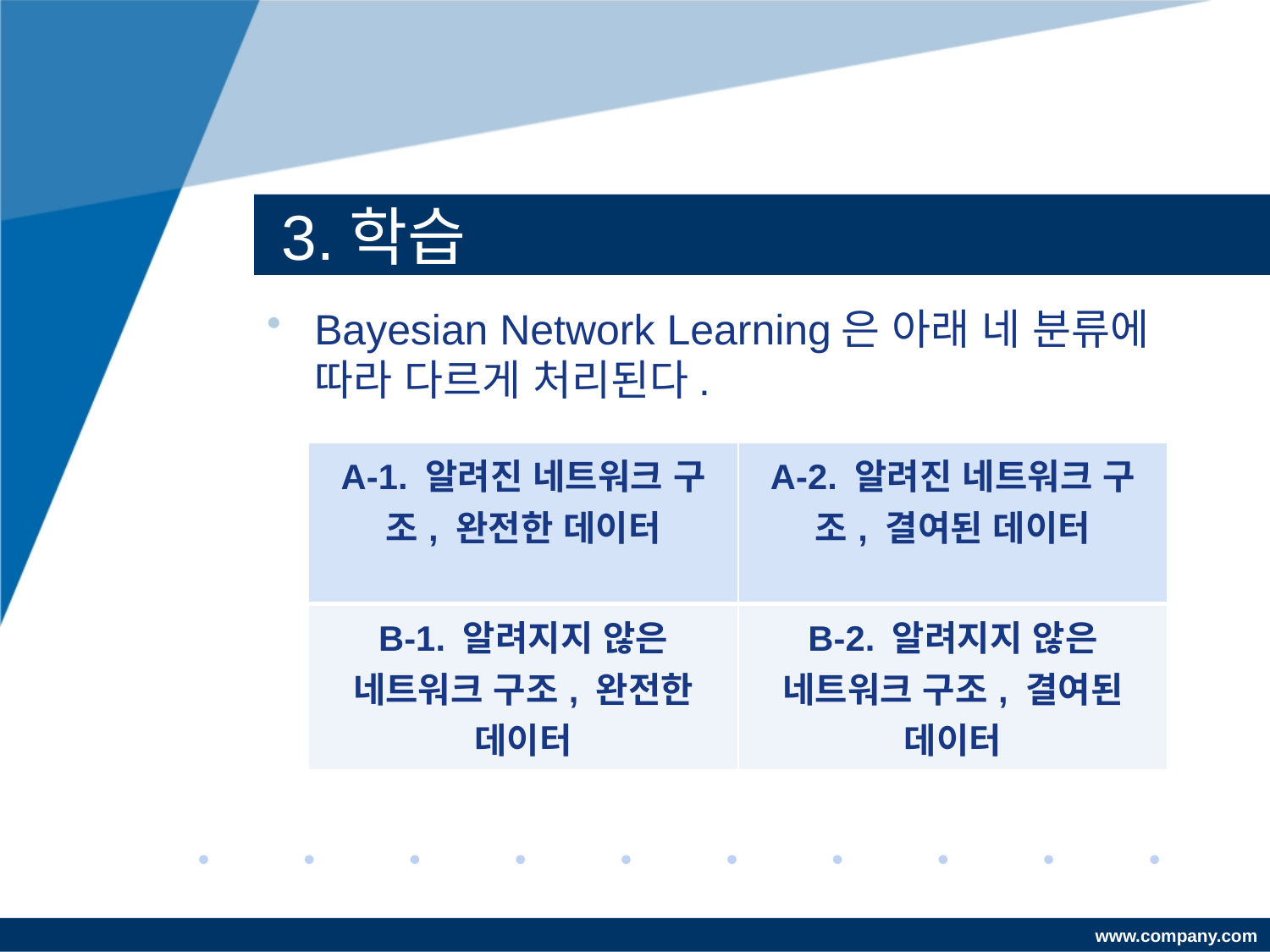

# 3.학습
Bayesian Network Learning은 아래 네 분류에 따라 다르게 처리된다.

| A-1. 알려진 네트워크 구조, 완전한 데이터 | A-2. 알려진 네트워크 구조, 결여된 데이터 |
| --- | --- |
| B-1. 알려지지 않은 네트워크 구조, 완전한 데이터 | B-2. 알려지지 않은 네트워크 구조, 결여된 데이터 |